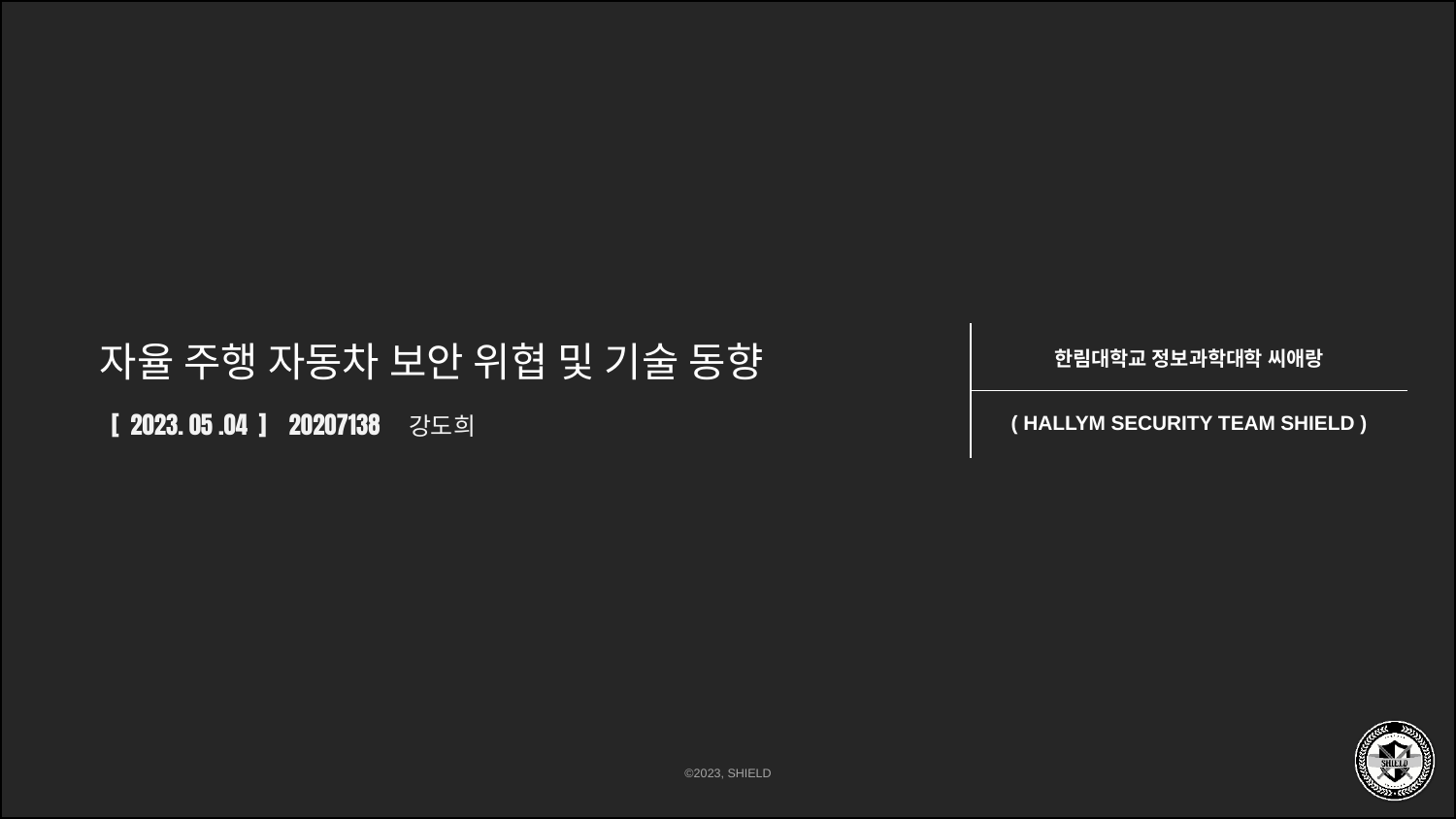

# 자율 주행 자동차 보안 위협 및 기술 동향
[  2023. 05 .04  ]    20207138    강도희